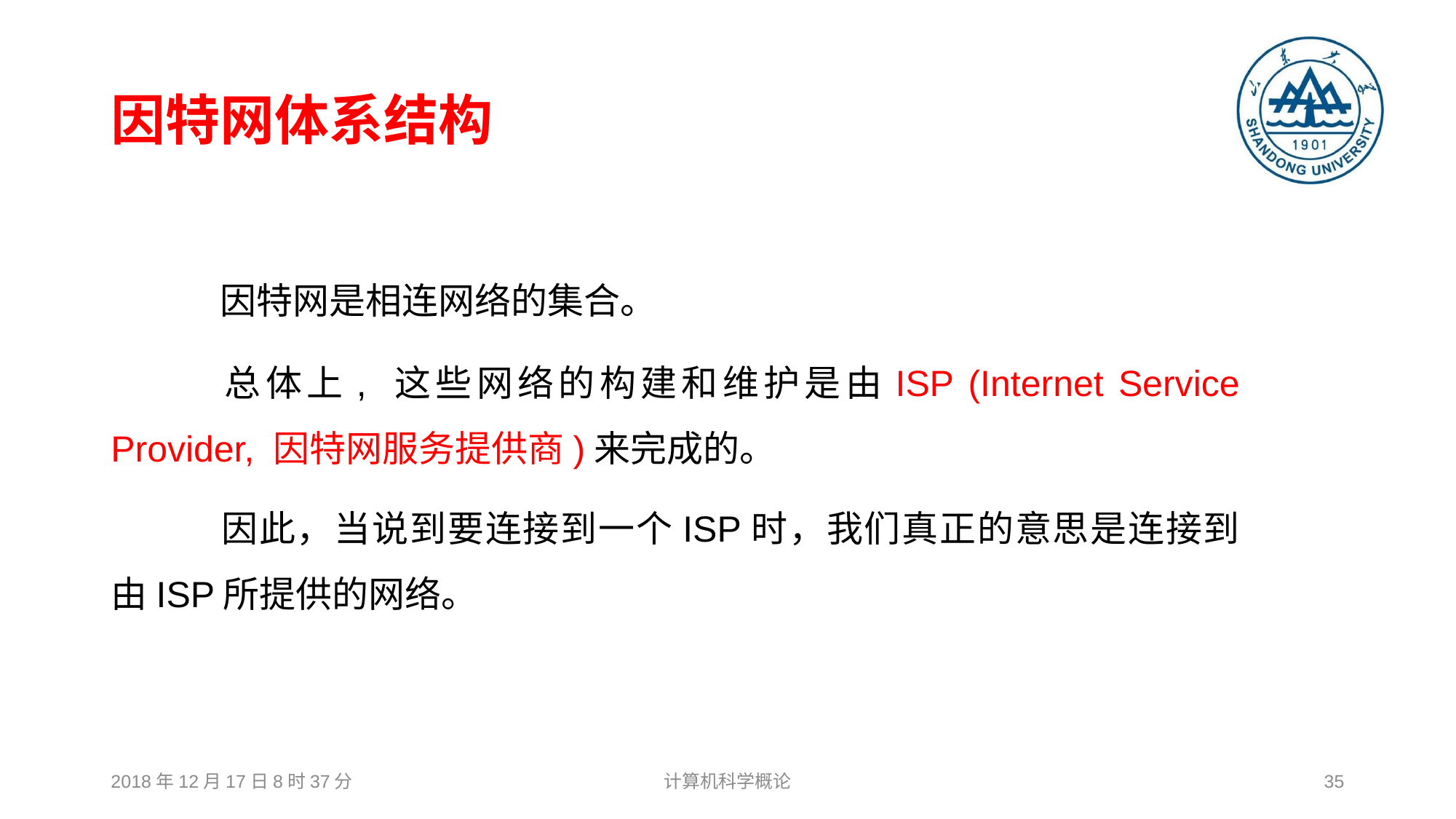

# 因特网体系结构
	因特网是相连网络的集合。
	总体上, 这些网络的构建和维护是由ISP (Internet Service Provider, 因特网服务提供商)来完成的。
	因此，当说到要连接到一个ISP时，我们真正的意思是连接到由ISP所提供的网络。
2018年12月17日8时37分
计算机科学概论
35